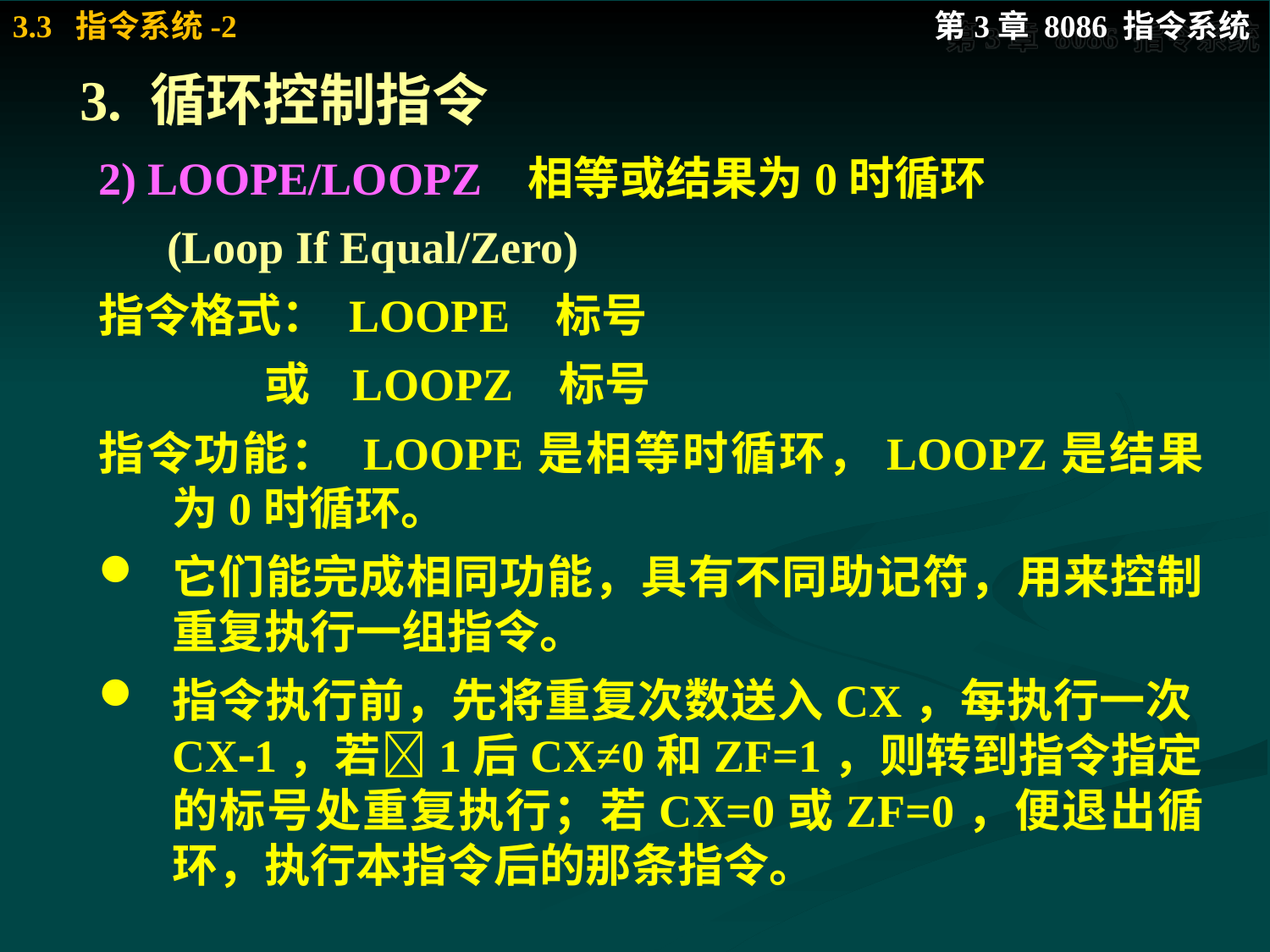

# 3. 循环控制指令
2) LOOPE/LOOPZ   相等或结果为0时循环
      (Loop If Equal/Zero)
指令格式： LOOPE   标号
               或   LOOPZ   标号
指令功能： LOOPE是相等时循环，LOOPZ是结果为0时循环。
它们能完成相同功能，具有不同助记符，用来控制重复执行一组指令。
指令执行前，先将重复次数送入CX，每执行一次CX−1，若−1后CX≠0和ZF=1，则转到指令指定的标号处重复执行；若CX=0或ZF=0，便退出循环，执行本指令后的那条指令。